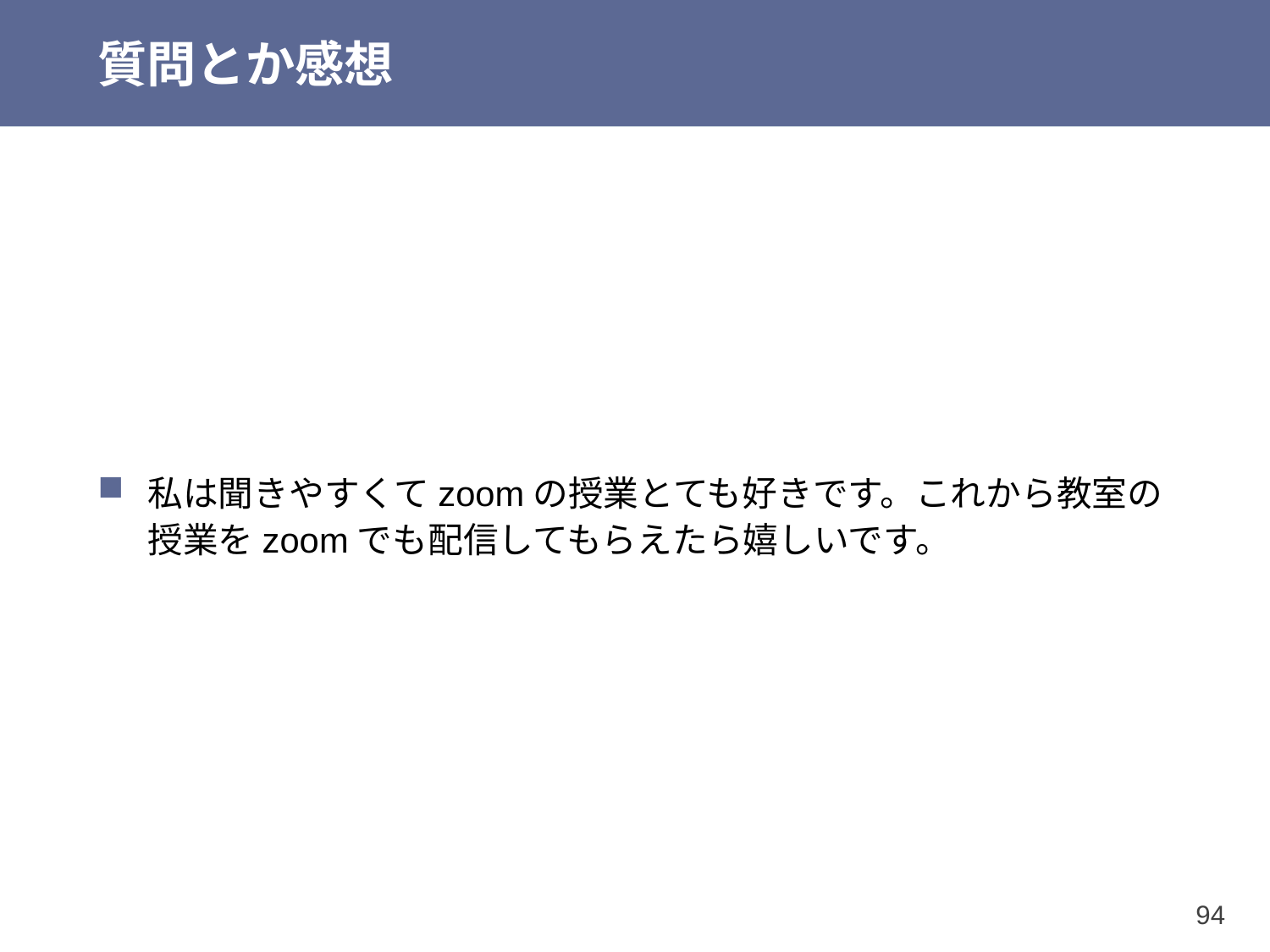

# 質問とか感想
私は聞きやすくてzoomの授業とても好きです。これから教室の授業をzoomでも配信してもらえたら嬉しいです。